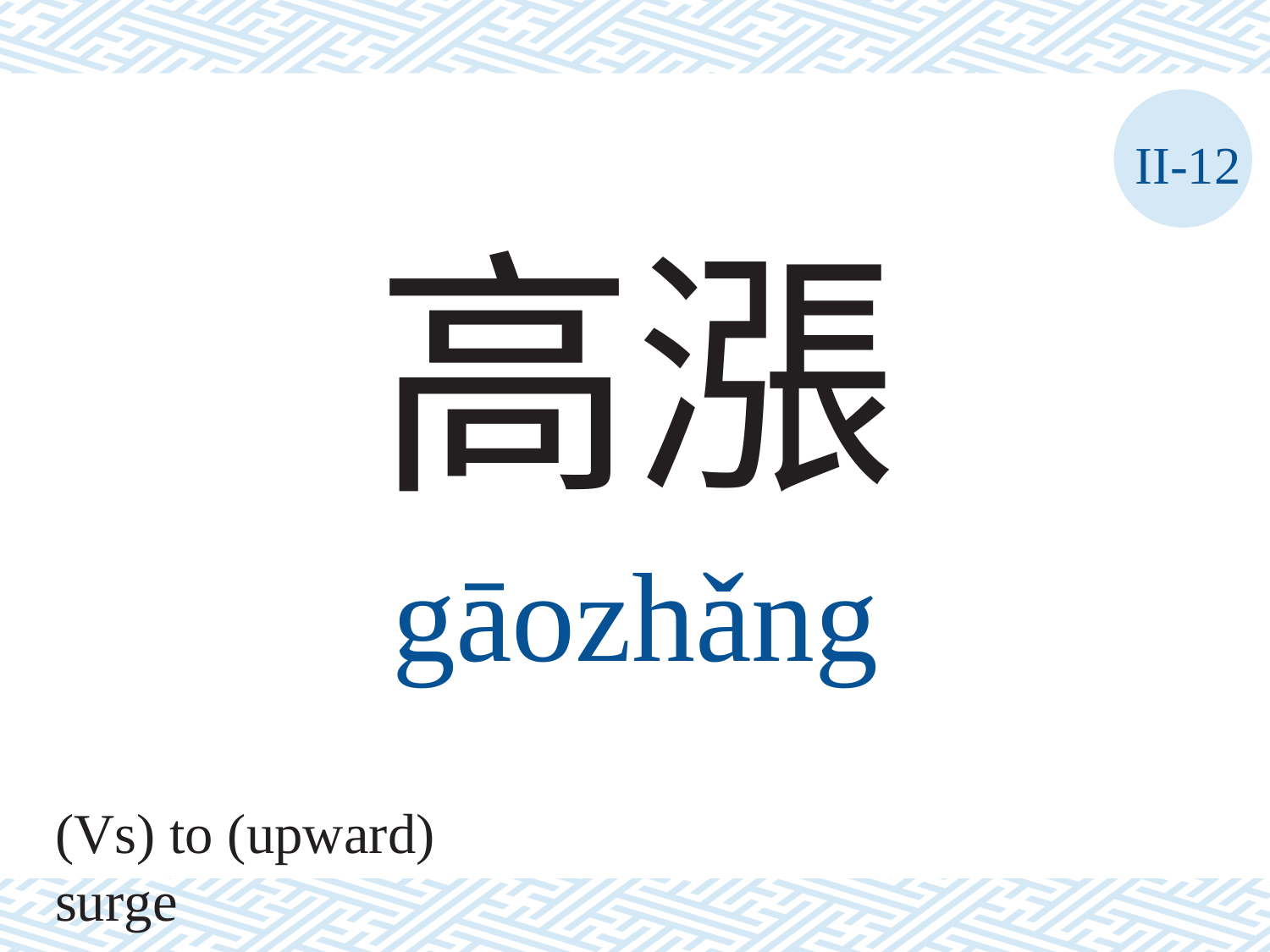

II-12
高漲
gāozhǎng
(Vs) to (upward) surge